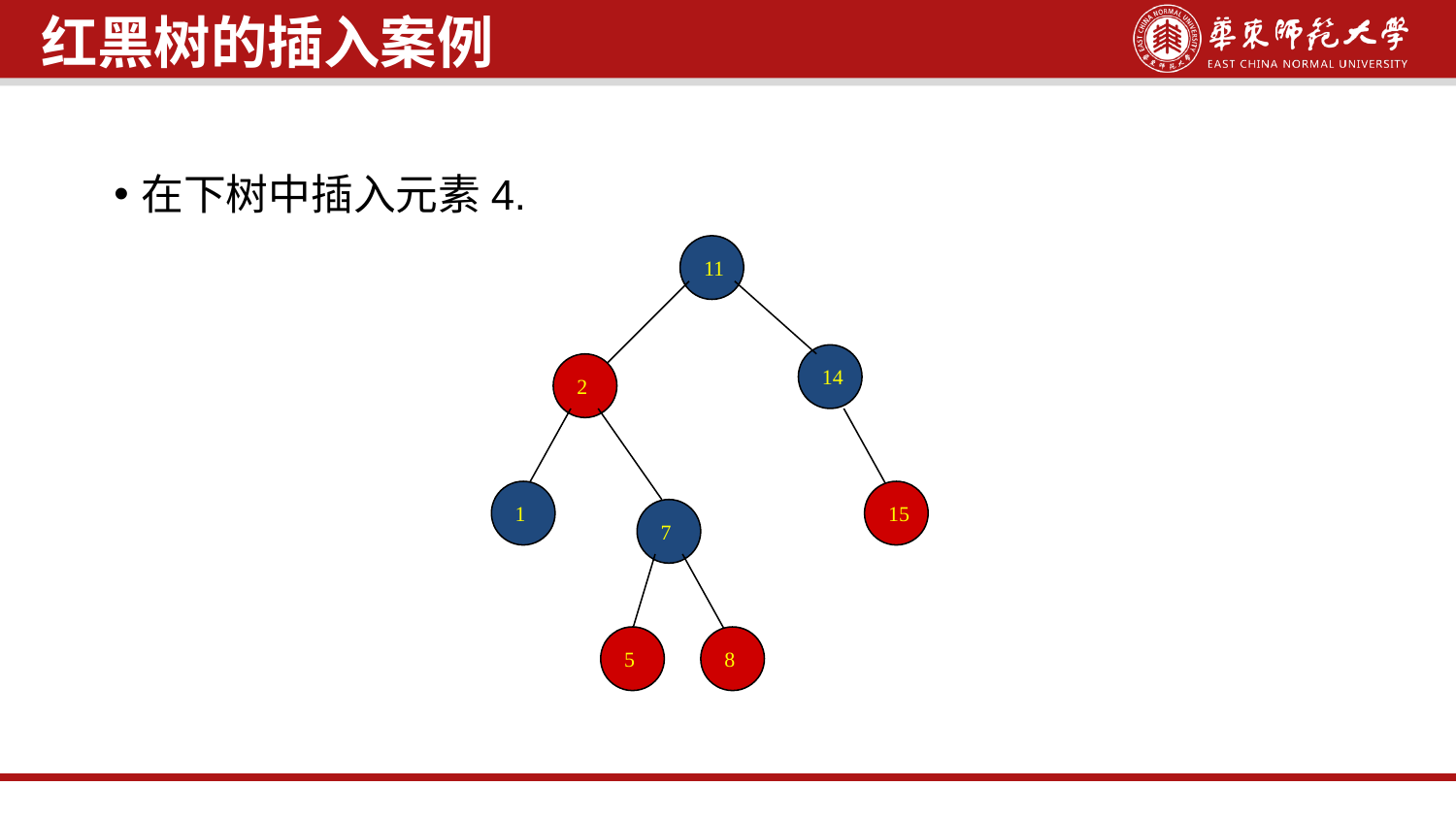

红黑树的插入案例
在下树中插入元素4.
11

14
2

1
15
7

5
8